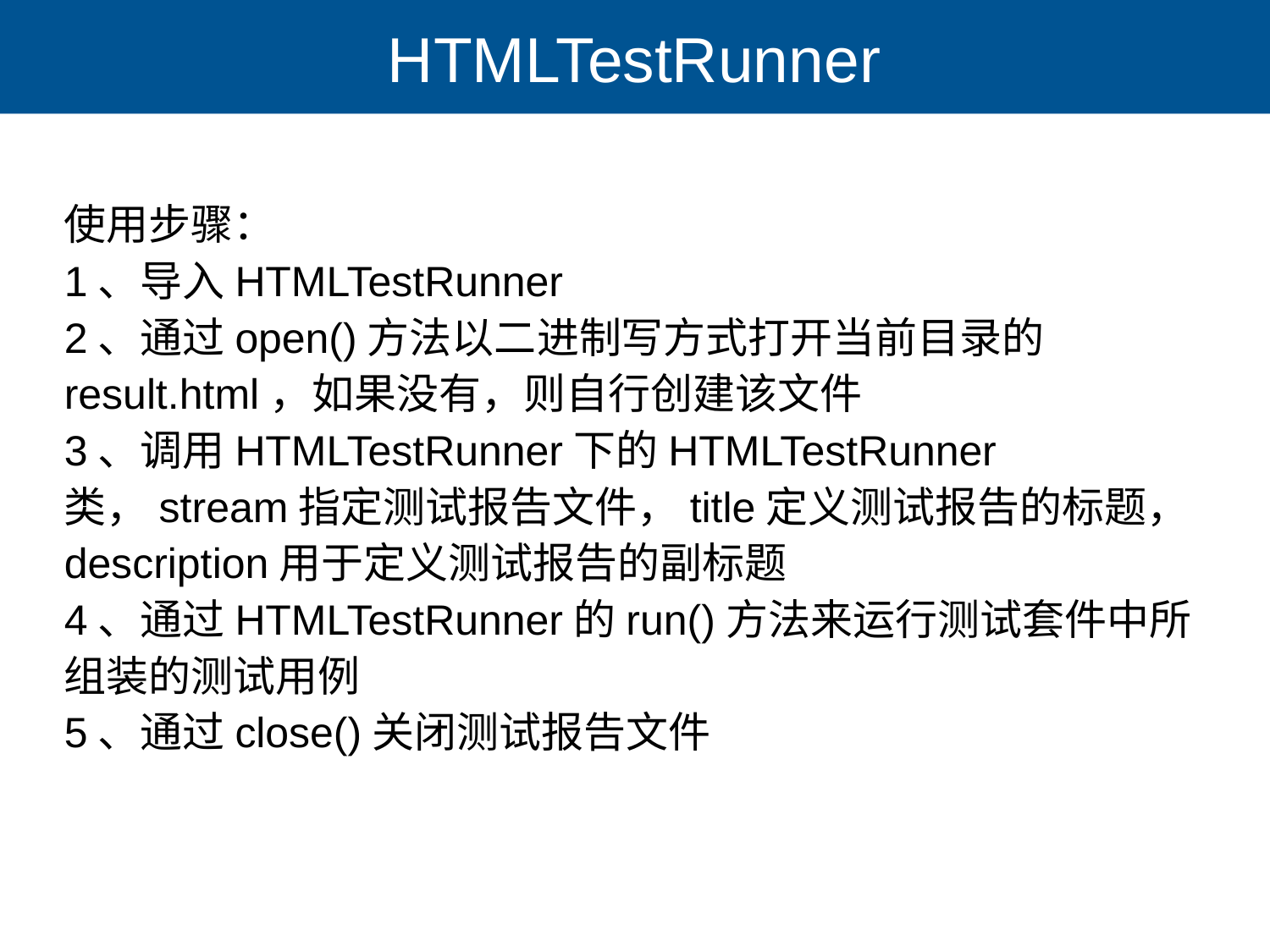

# HTMLTestRunner
使用步骤：
1、导入HTMLTestRunner
2、通过open()方法以二进制写方式打开当前目录的result.html，如果没有，则自行创建该文件
3、调用HTMLTestRunner下的HTMLTestRunner类，stream指定测试报告文件，title定义测试报告的标题，description用于定义测试报告的副标题
4、通过HTMLTestRunner的run()方法来运行测试套件中所组装的测试用例
5、通过close()关闭测试报告文件